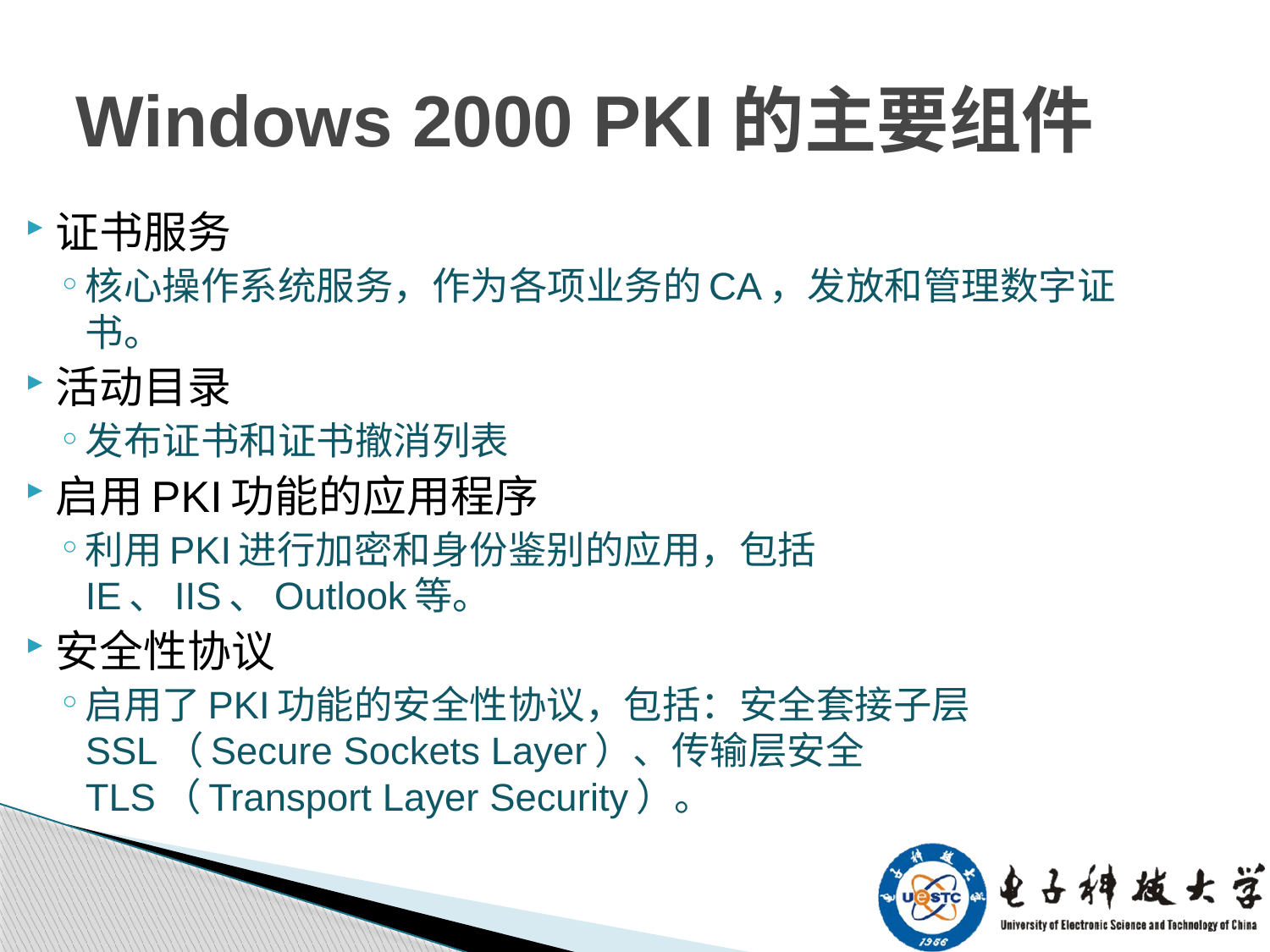

# Windows 2000 PKI的主要组件
证书服务
核心操作系统服务，作为各项业务的CA，发放和管理数字证书。
活动目录
发布证书和证书撤消列表
启用PKI功能的应用程序
利用PKI进行加密和身份鉴别的应用，包括IE、IIS、Outlook等。
安全性协议
启用了PKI功能的安全性协议，包括：安全套接子层SSL（Secure Sockets Layer）、传输层安全TLS（Transport Layer Security）。